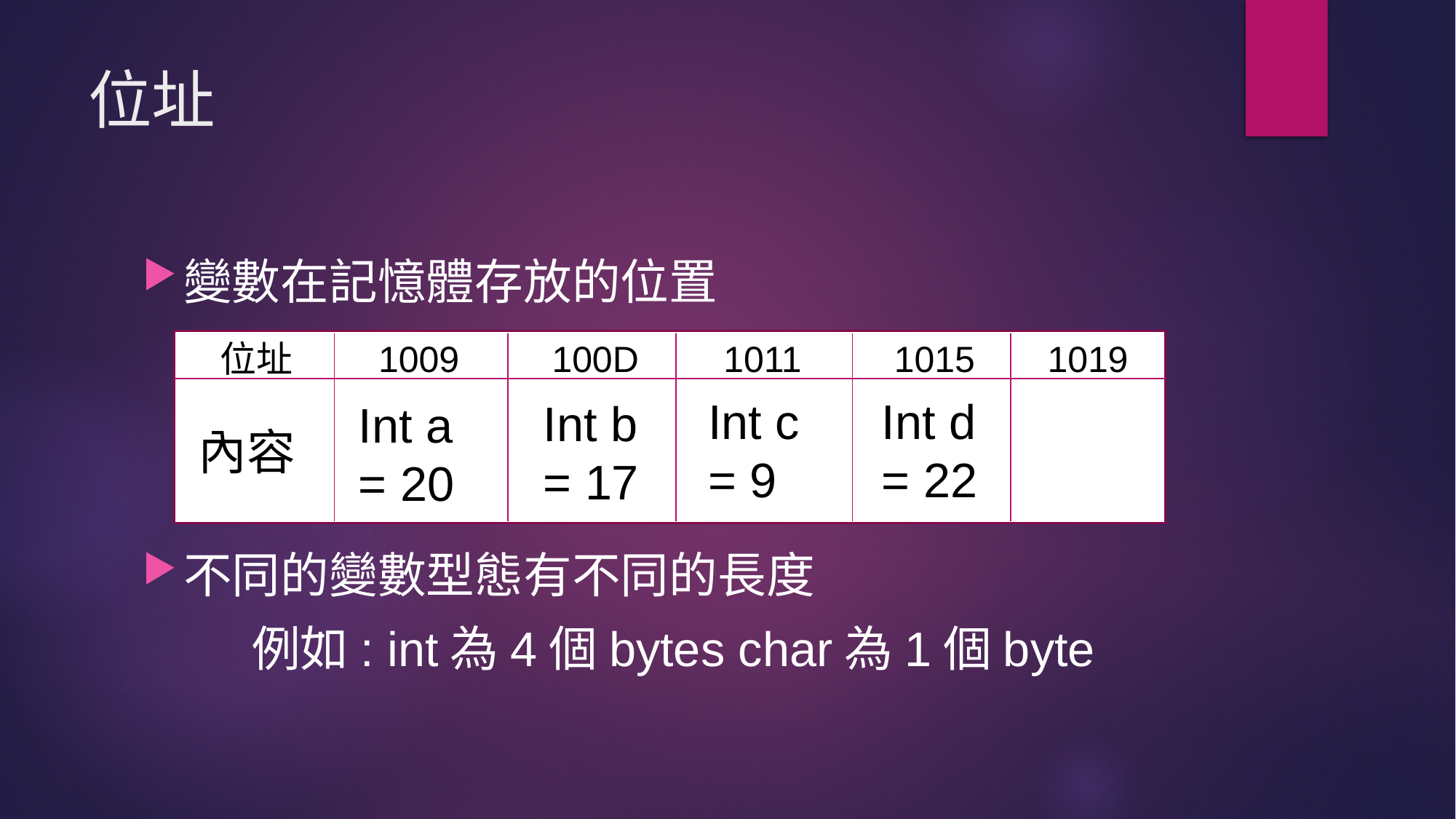

# 位址
變數在記憶體存放的位置

不同的變數型態有不同的長度
	例如: int為4個bytes char為1個byte

1011
1015
1019
100D
1009

位址
內容
Int d = 22
Int c = 9
Int b = 17
Int a = 20